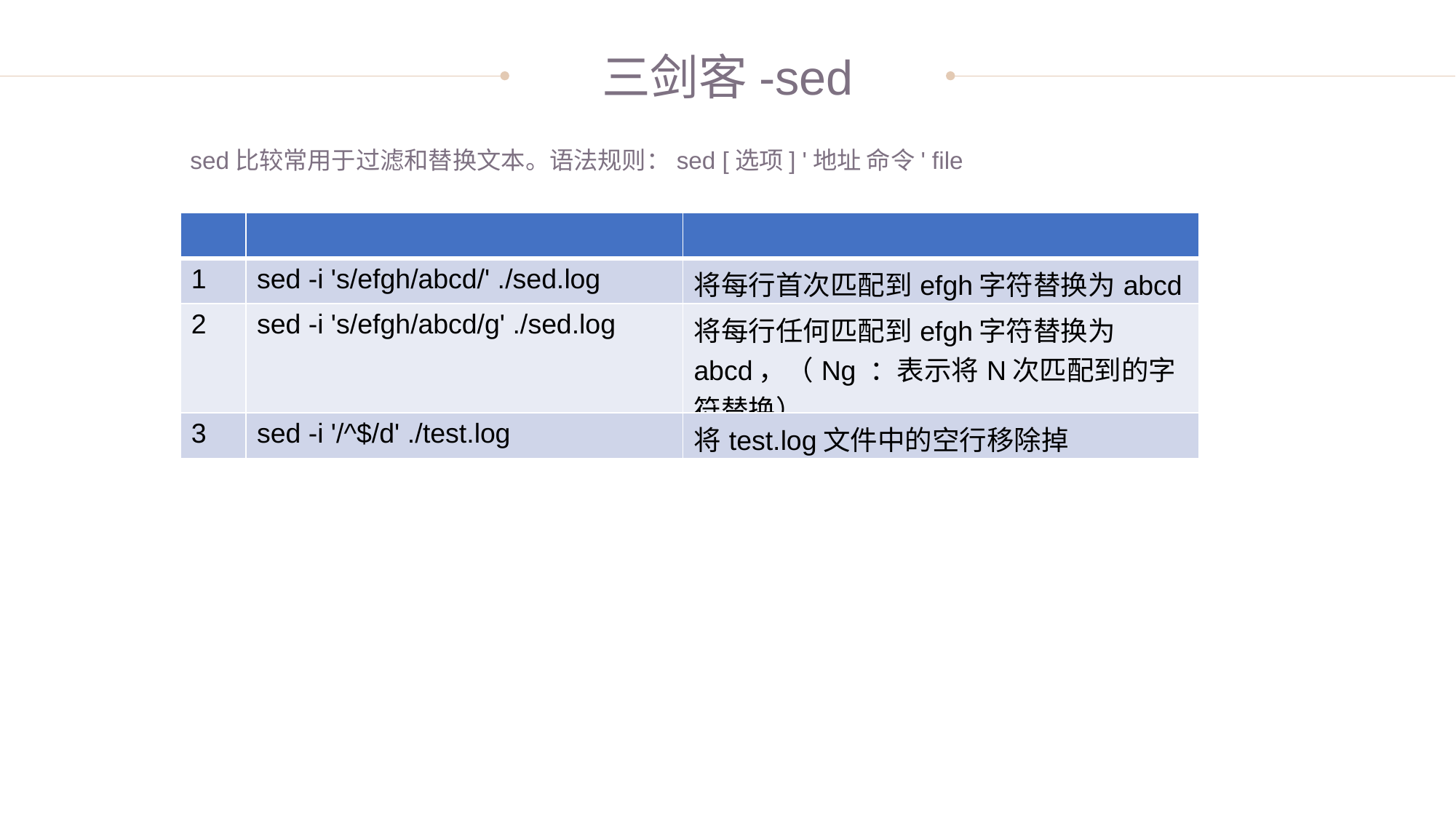

三剑客-sed
	sed比较常用于过滤和替换文本。语法规则：sed [选项] '地址 命令' file

|  |  |  |
| --- | --- | --- |
| 1 | sed -i 's/efgh/abcd/' ./sed.log | 将每行首次匹配到efgh字符替换为abcd |
| 2 | sed -i 's/efgh/abcd/g' ./sed.log | 将每行任何匹配到efgh字符替换为abcd，（Ng ：表示将N次匹配到的字符替换） |
| 3 | sed -i '/^$/d' ./test.log | 将test.log文件中的空行移除掉 |